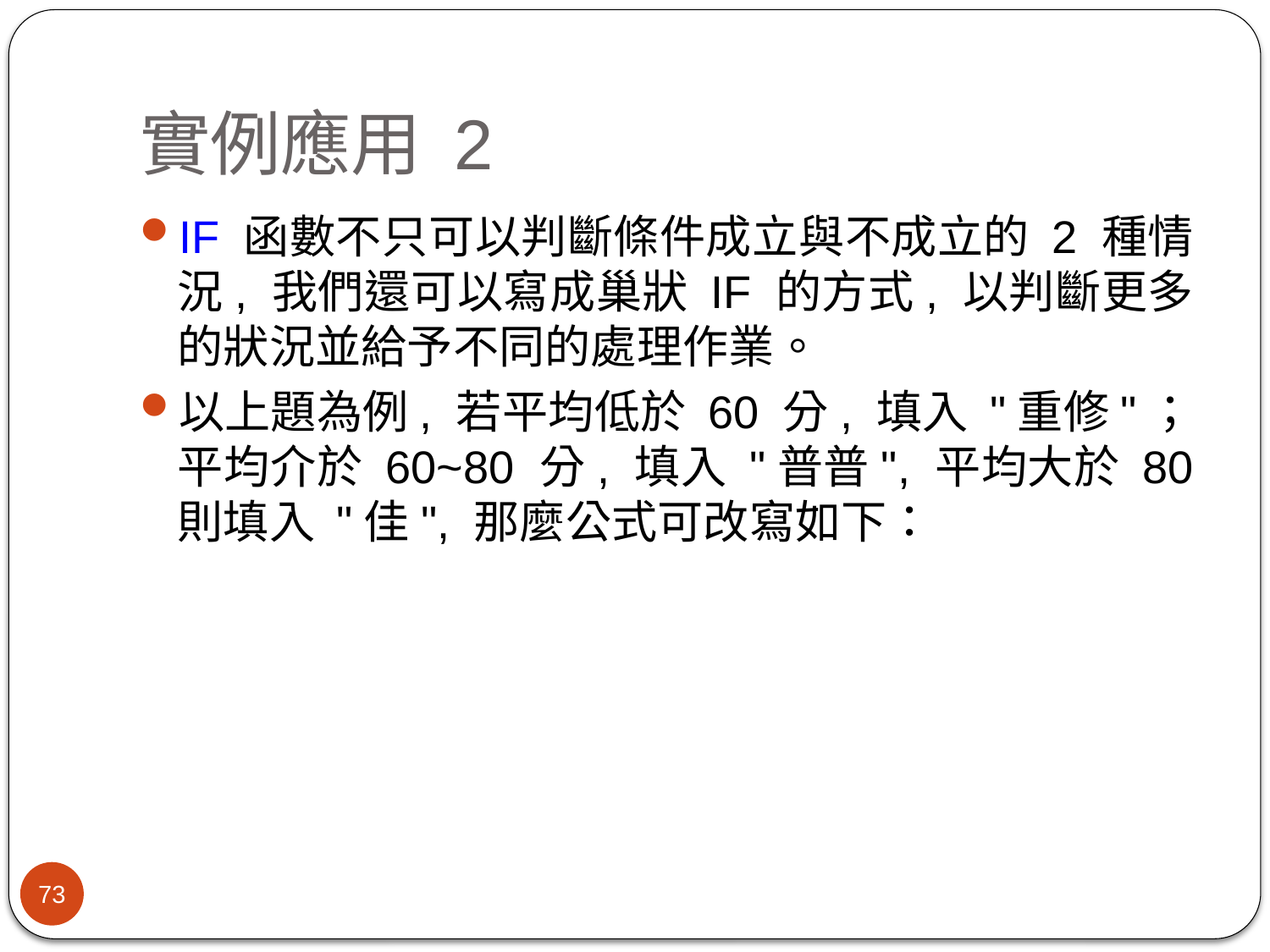

# 實例應用 2
IF 函數不只可以判斷條件成立與不成立的 2 種情況, 我們還可以寫成巢狀 IF 的方式, 以判斷更多的狀況並給予不同的處理作業。
以上題為例, 若平均低於 60 分, 填入 "重修"；平均介於 60~80 分, 填入 "普普", 平均大於 80 則填入 "佳", 那麼公式可改寫如下：
73